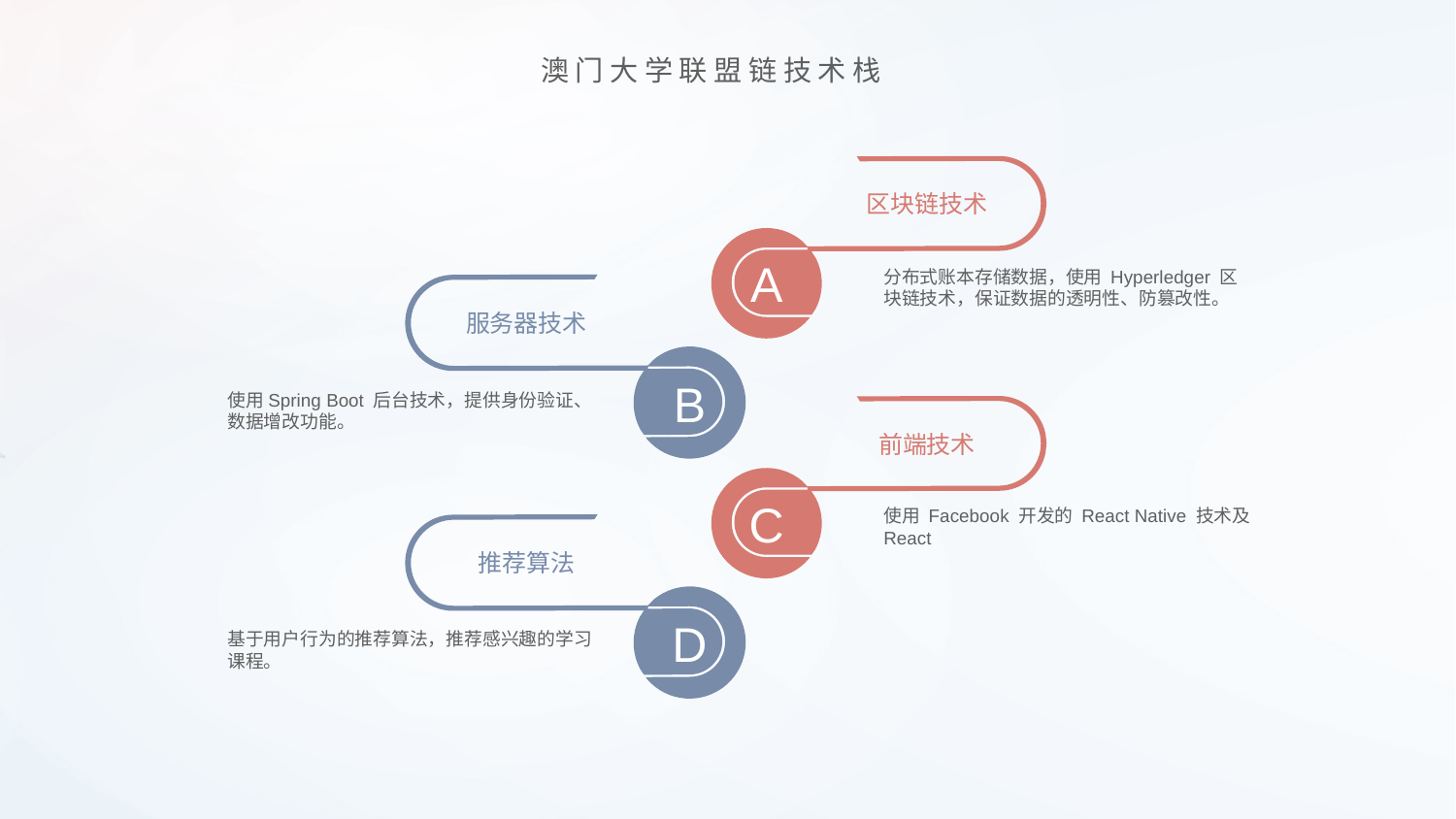

澳 门 大 学 联 盟 链 技 术 栈
区块链技术
A
分布式账本存储数据，使用 Hyperledger 区块链技术，保证数据的透明性、防篡改性。
服务器技术
B
使用Spring Boot 后台技术，提供身份验证、数据增改功能。
前端技术
C
使用 Facebook 开发的 React Native 技术及React
推荐算法
D
基于用户行为的推荐算法，推荐感兴趣的学习课程。